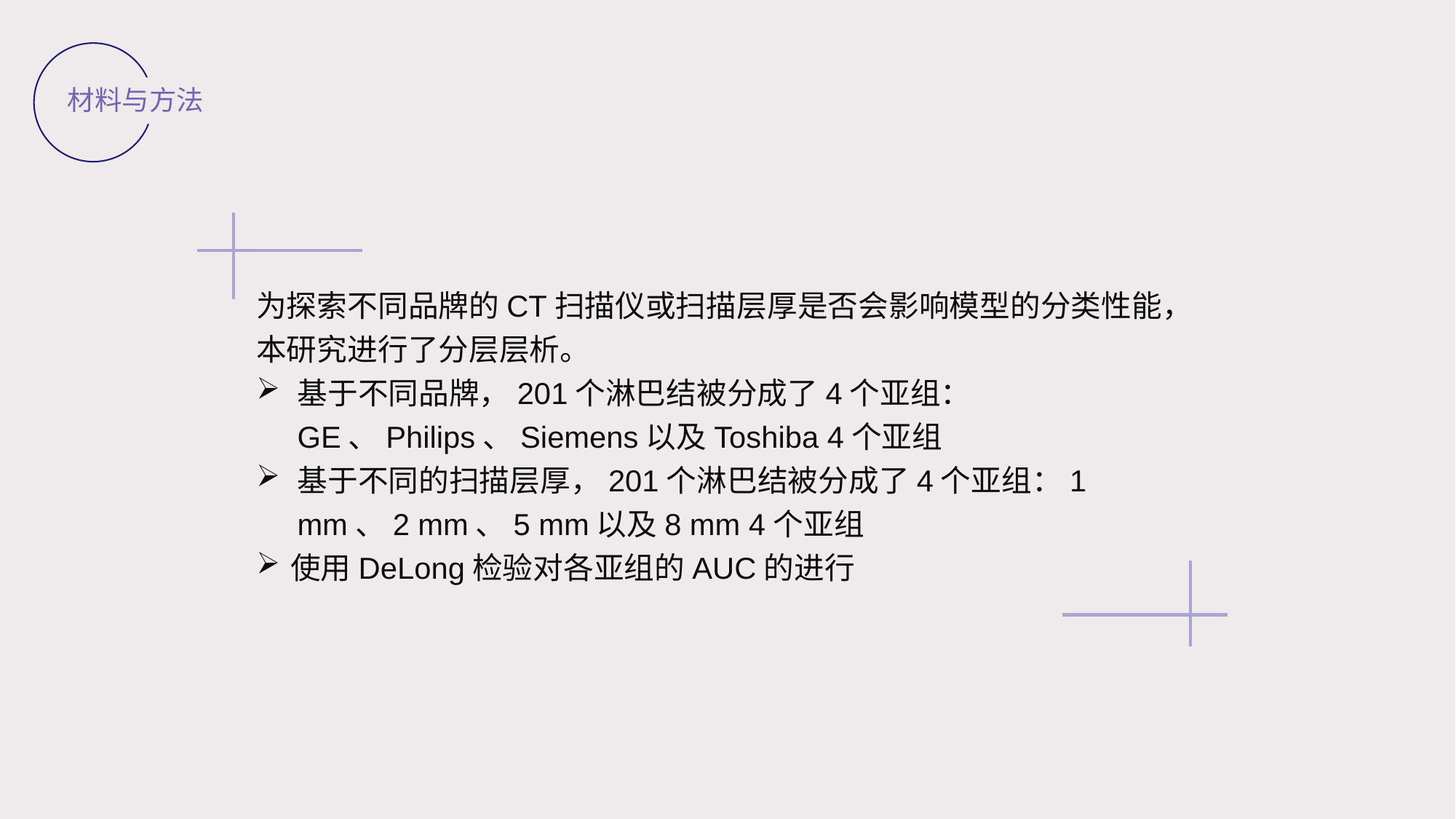

材料与方法
为探索不同品牌的CT扫描仪或扫描层厚是否会影响模型的分类性能，本研究进行了分层层析。
基于不同品牌，201个淋巴结被分成了4个亚组：GE、Philips、Siemens以及Toshiba 4个亚组
基于不同的扫描层厚，201个淋巴结被分成了4个亚组：1 mm、2 mm、5 mm以及8 mm 4个亚组
使用DeLong检验对各亚组的AUC的进行